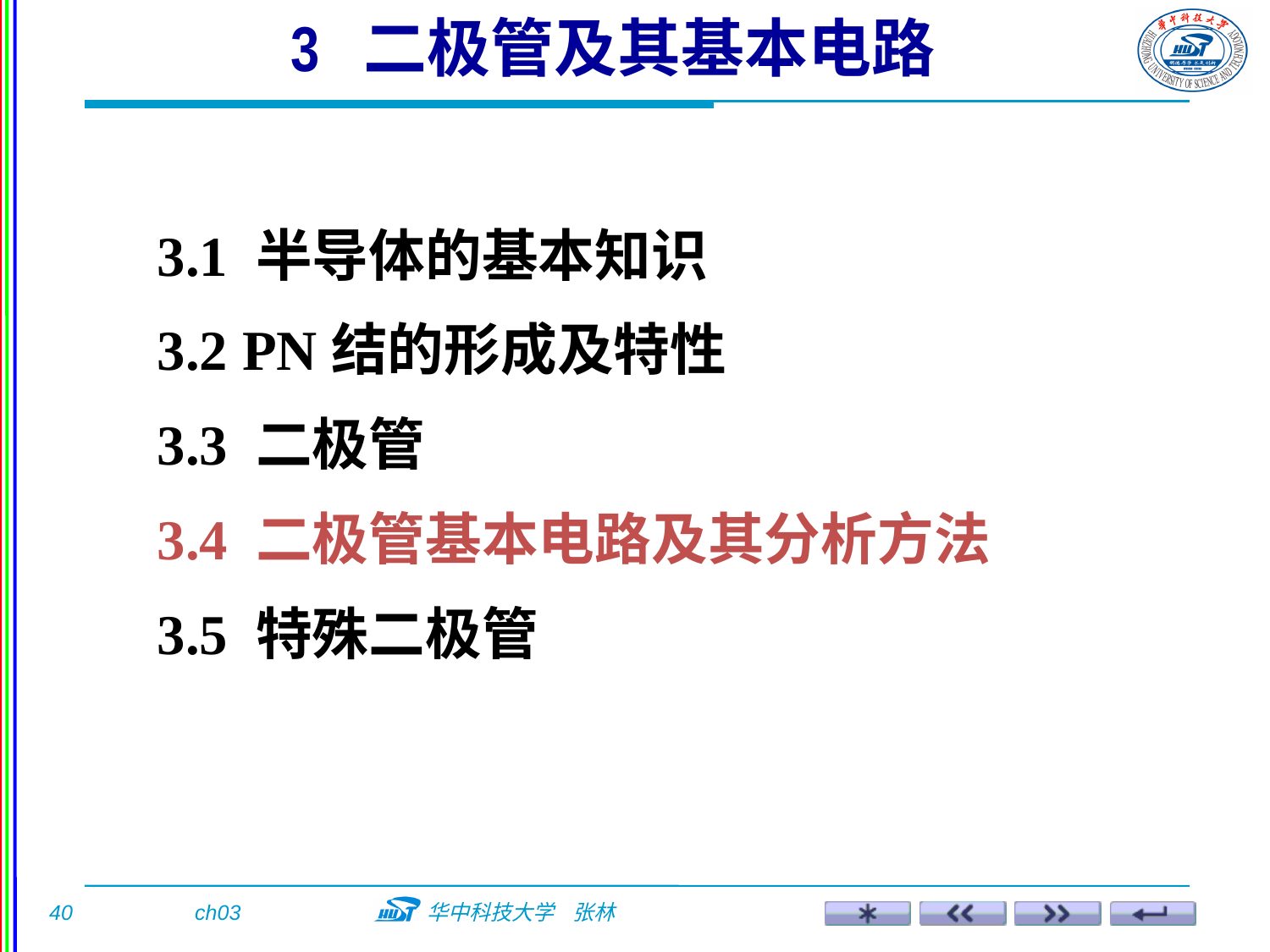

3  二极管及其基本电路
3.1 半导体的基本知识
3.2 PN结的形成及特性
3.3 二极管
3.4 二极管基本电路及其分析方法
3.5 特殊二极管